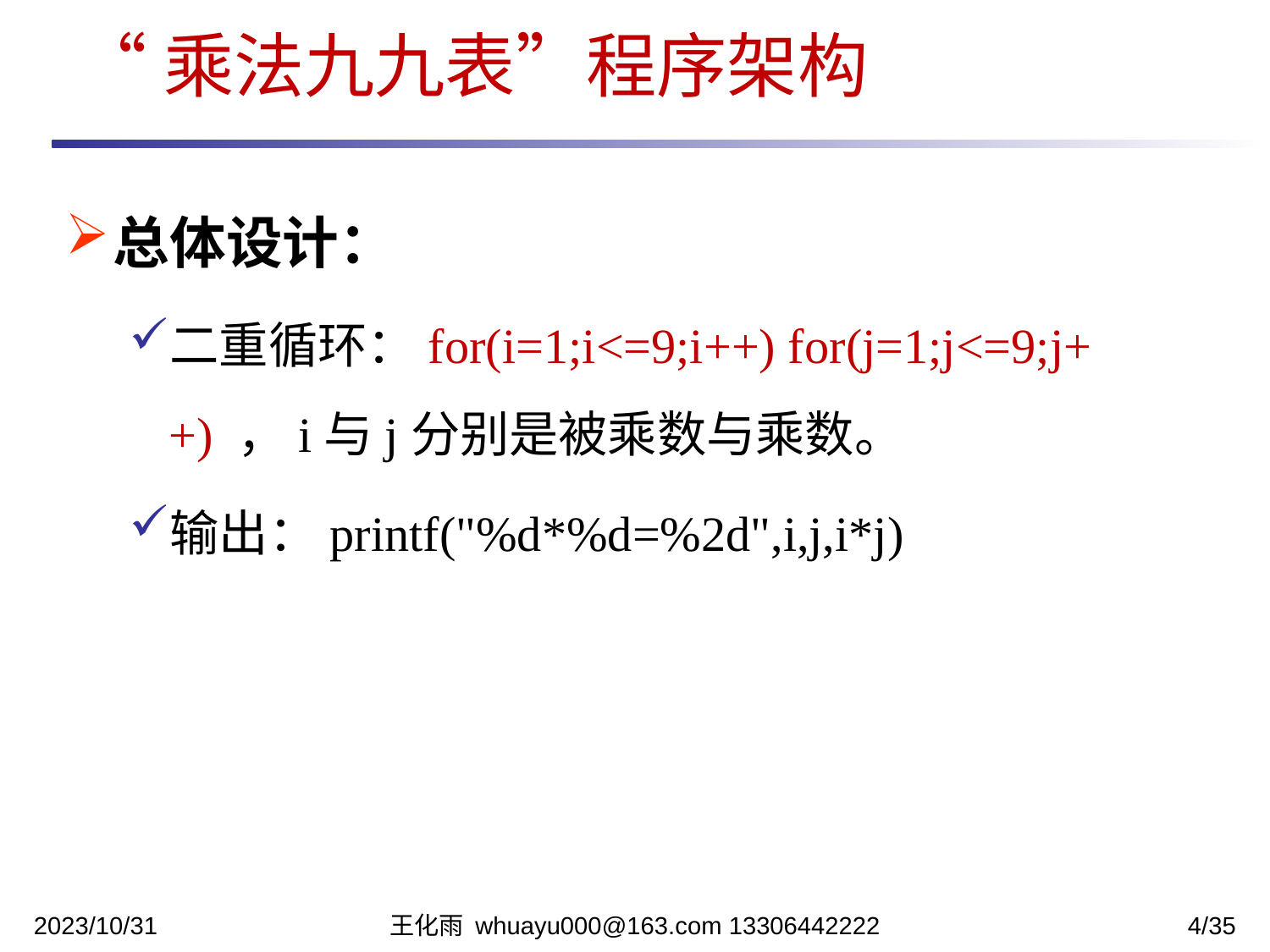

“乘法九九表”程序架构
总体设计：
二重循环：for(i=1;i<=9;i++) for(j=1;j<=9;j++) ，i与j分别是被乘数与乘数。
输出：printf("%d*%d=%2d",i,j,i*j)
2023/10/31
王化雨 whuayu000@163.com 13306442222
4/35